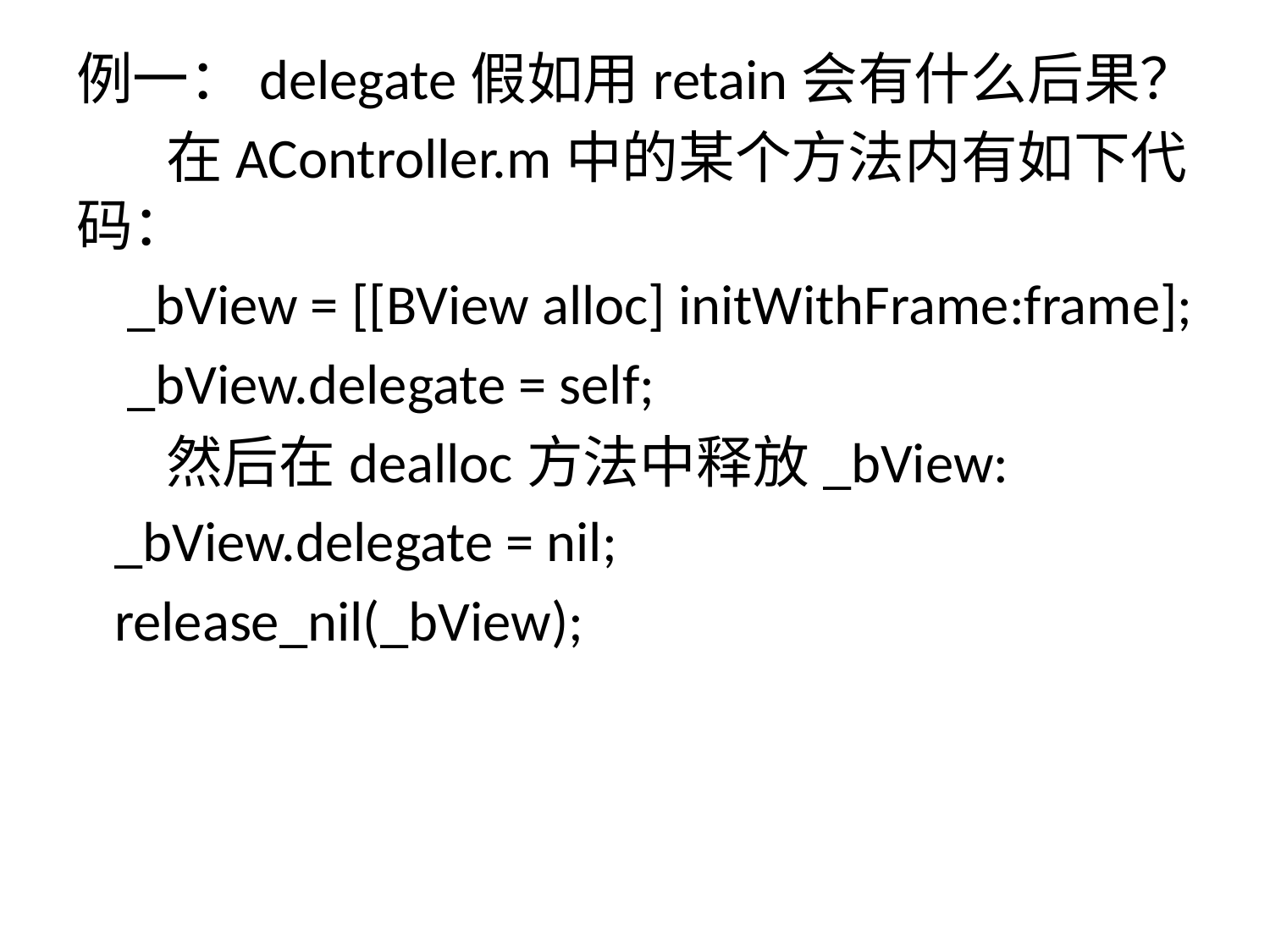

例一：delegate假如用retain会有什么后果？
      在AController.m中的某个方法内有如下代码：
    _bView = [[BView alloc] initWithFrame:frame];
    _bView.delegate = self;
      然后在dealloc方法中释放_bView:
   _bView.delegate = nil;
   release_nil(_bView);